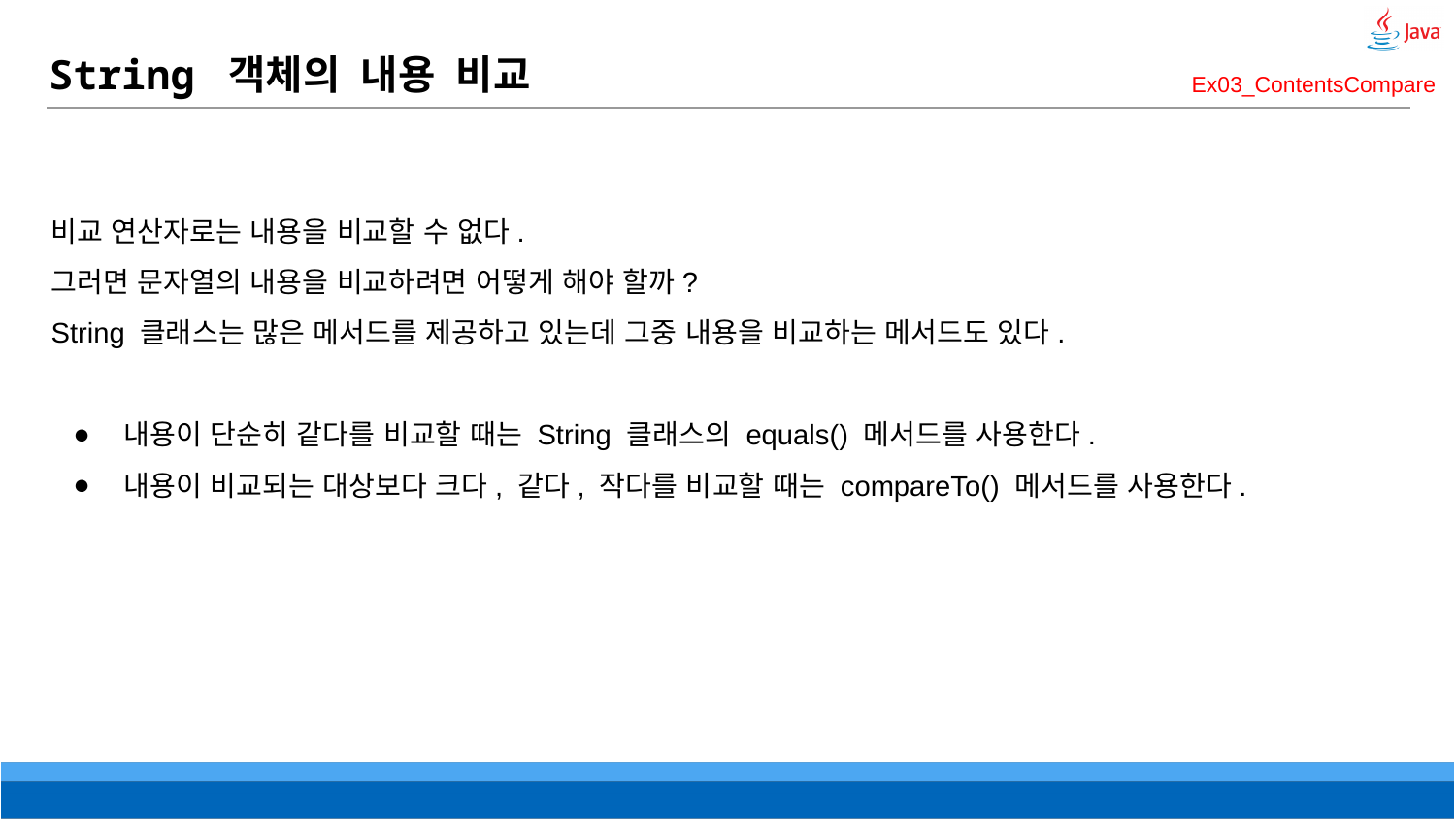

# String 객체의 내용 비교
Ex03_ContentsCompare
비교 연산자로는 내용을 비교할 수 없다.
그러면 문자열의 내용을 비교하려면 어떻게 해야 할까?
String 클래스는 많은 메서드를 제공하고 있는데 그중 내용을 비교하는 메서드도 있다.

내용이 단순히 같다를 비교할 때는 String 클래스의 equals() 메서드를 사용한다.
내용이 비교되는 대상보다 크다, 같다, 작다를 비교할 때는 compareTo() 메서드를 사용한다.